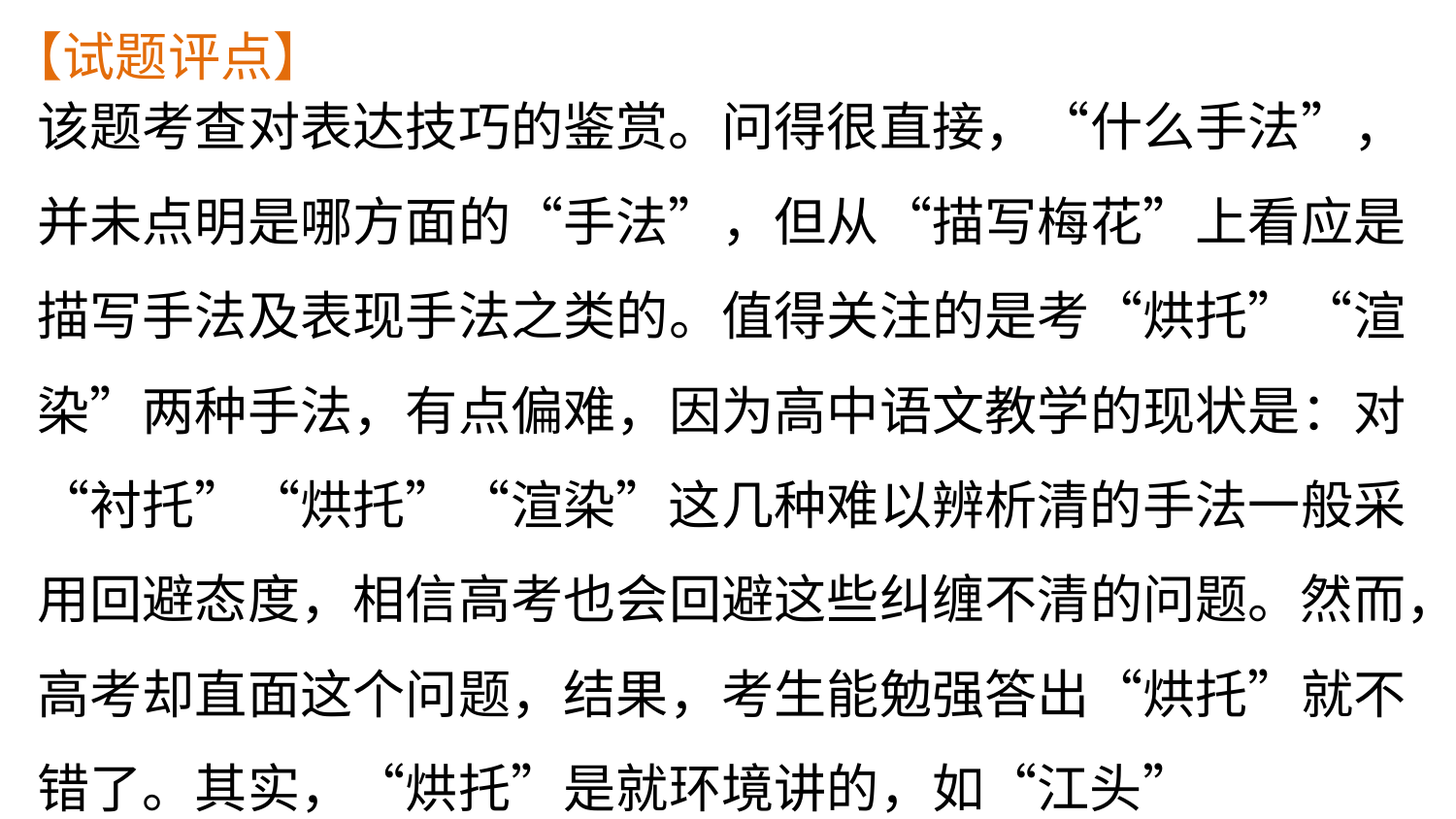

【试题评点】
该题考查对表达技巧的鉴赏。问得很直接，“什么手法”，并未点明是哪方面的“手法”，但从“描写梅花”上看应是描写手法及表现手法之类的。值得关注的是考“烘托”“渲染”两种手法，有点偏难，因为高中语文教学的现状是：对“衬托”“烘托”“渲染”这几种难以辨析清的手法一般采用回避态度，相信高考也会回避这些纠缠不清的问题。然而，高考却直面这个问题，结果，考生能勉强答出“烘托”就不错了。其实，“烘托”是就环境讲的，如“江头”